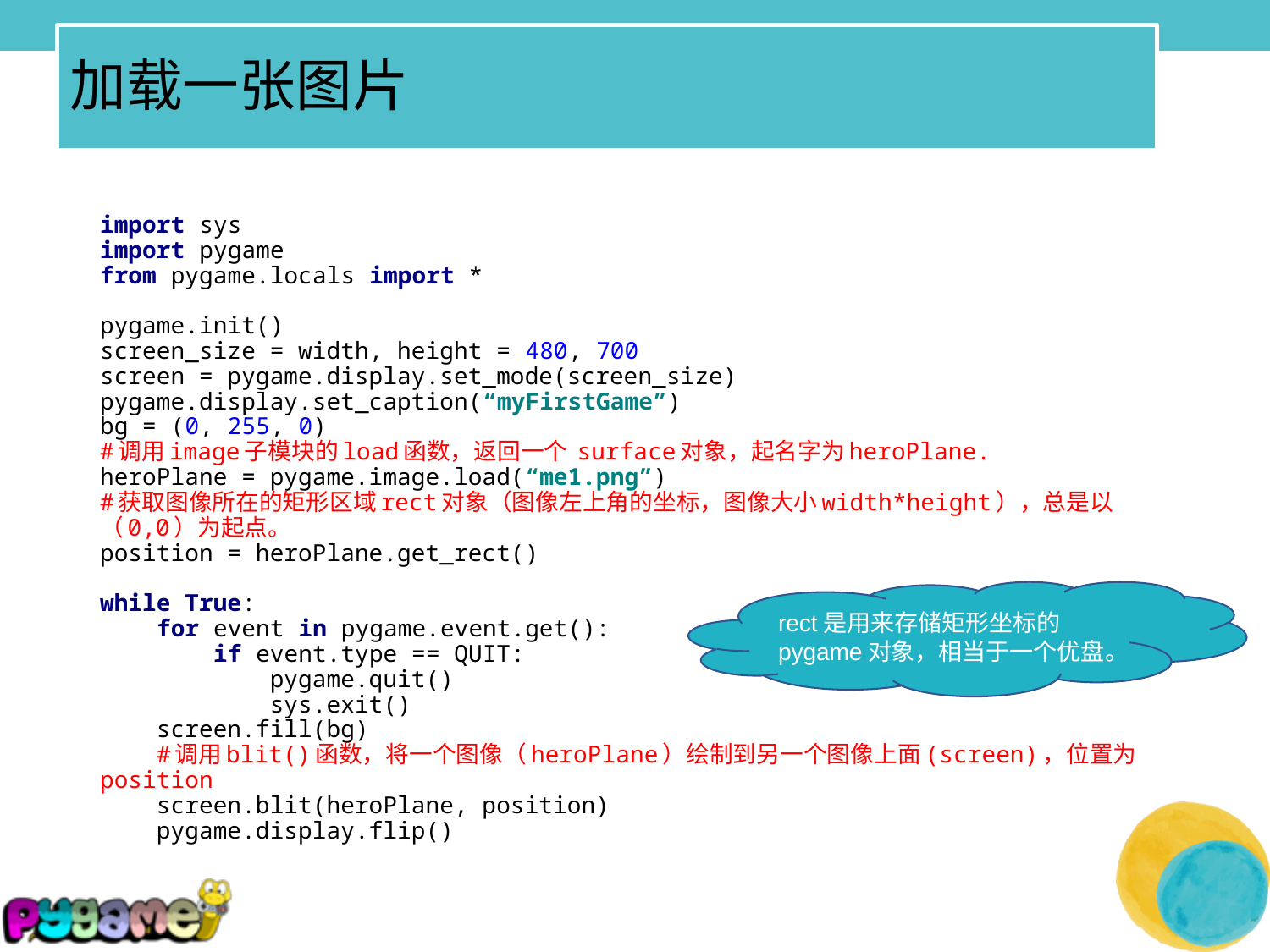

# 加载一张图片
import sys
import pygame
from pygame.locals import *
pygame.init()
screen_size = width, height = 480, 700
screen = pygame.display.set_mode(screen_size)
pygame.display.set_caption(“myFirstGame”)
bg = (0, 255, 0)
#调用image子模块的load函数，返回一个 surface对象，起名字为heroPlane.
heroPlane = pygame.image.load(“me1.png”)
#获取图像所在的矩形区域rect对象（图像左上角的坐标，图像大小width*height），总是以（0,0）为起点。
position = heroPlane.get_rect()
while True:
    for event in pygame.event.get():
        if event.type == QUIT:
            pygame.quit()
            sys.exit()
    screen.fill(bg)
    #调用blit()函数，将一个图像（heroPlane）绘制到另一个图像上面(screen)，位置为position
    screen.blit(heroPlane, position)
    pygame.display.flip()

rect是用来存储矩形坐标的pygame对象，相当于一个优盘。